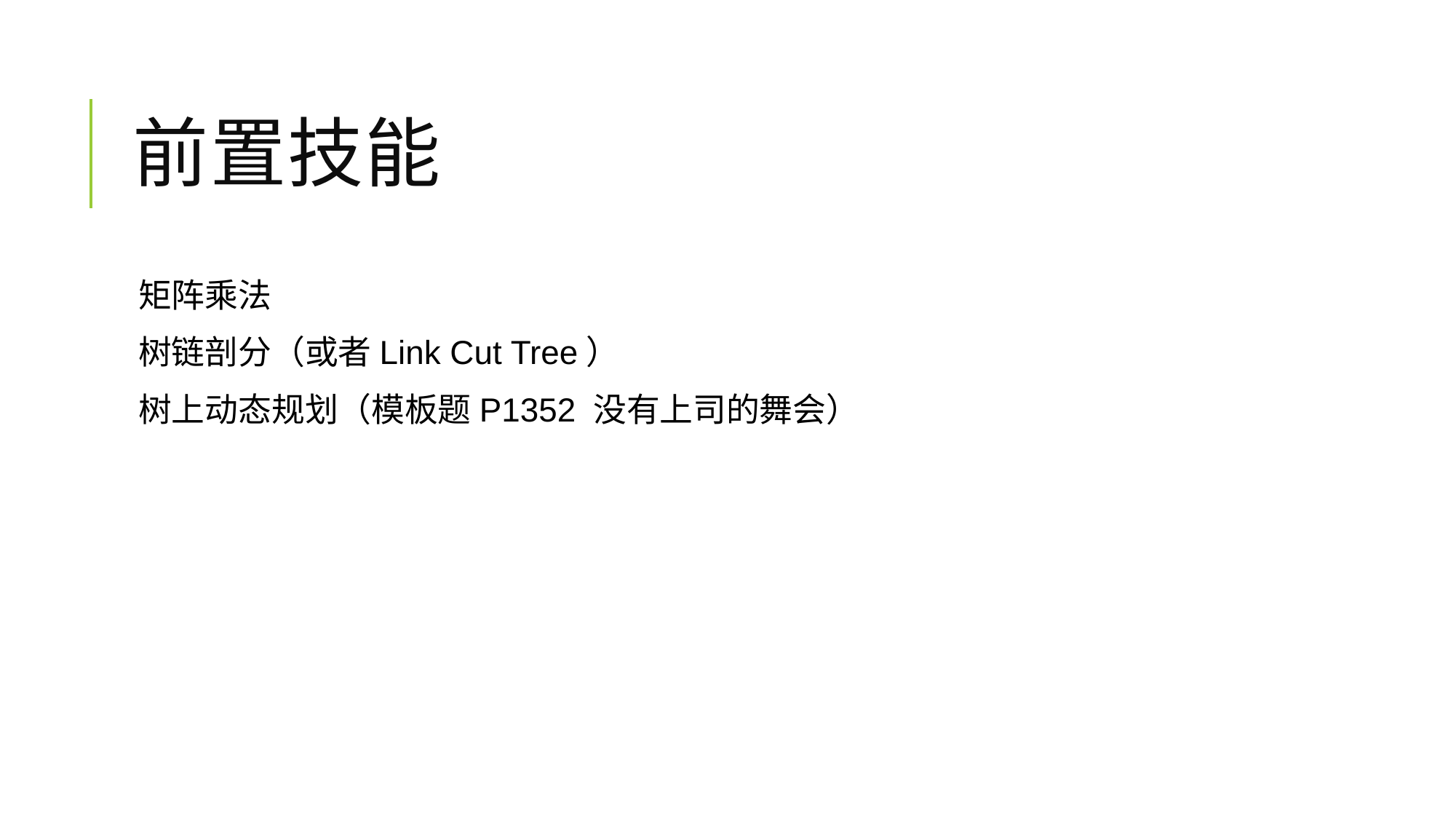

# 前置技能
矩阵乘法
树链剖分（或者Link Cut Tree）
树上动态规划（模板题P1352 没有上司的舞会）